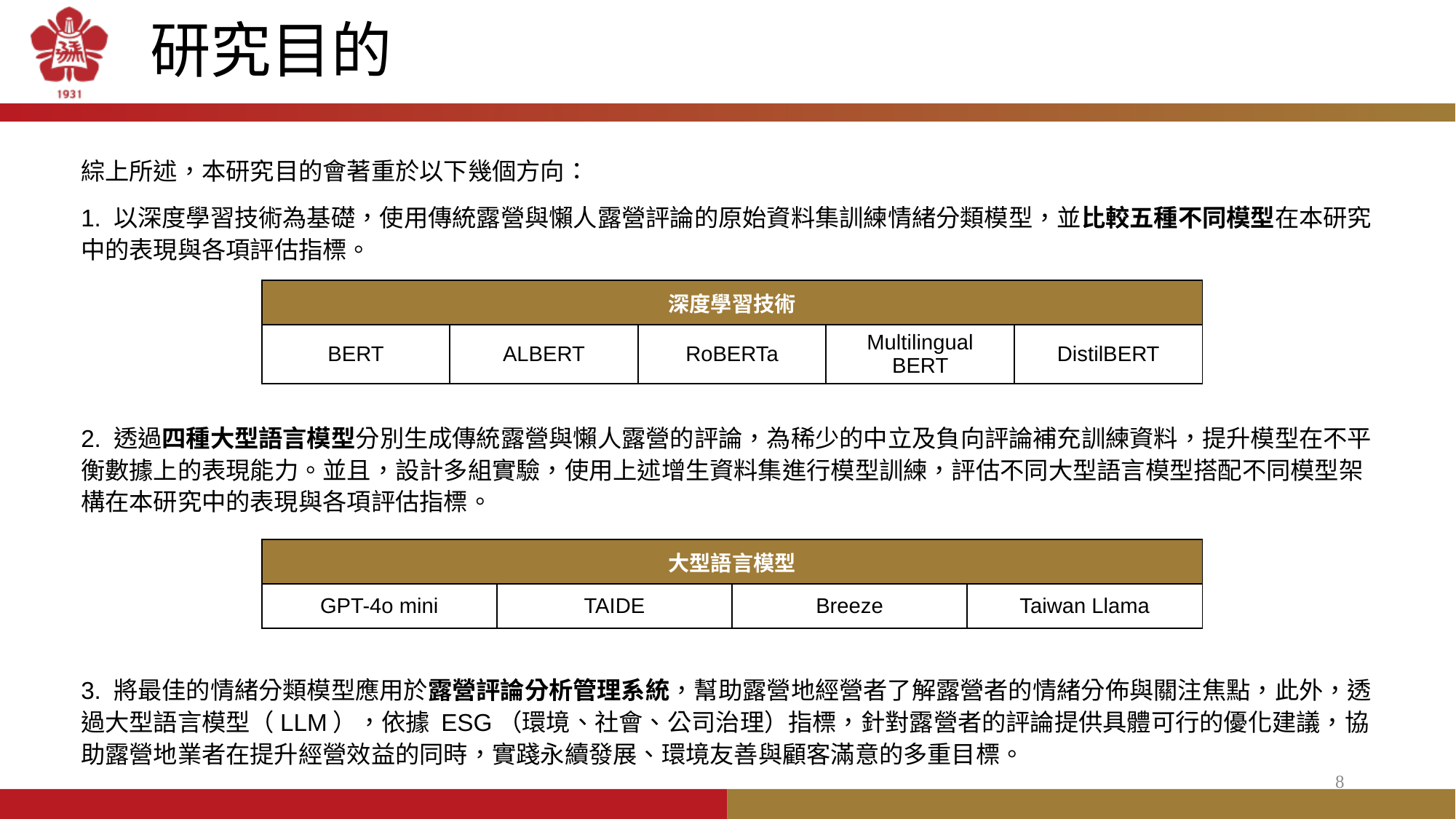

# 研究目的
綜上所述，本研究目的會著重於以下幾個方向：
1. 以深度學習技術為基礎，使用傳統露營與懶人露營評論的原始資料集訓練情緒分類模型，並比較五種不同模型在本研究中的表現與各項評估指標。

2. 透過四種大型語言模型分別生成傳統露營與懶人露營的評論，為稀少的中立及負向評論補充訓練資料，提升模型在不平衡數據上的表現能力。並且，設計多組實驗，使用上述增生資料集進行模型訓練，評估不同大型語言模型搭配不同模型架構在本研究中的表現與各項評估指標。

3. 將最佳的情緒分類模型應用於露營評論分析管理系統，幫助露營地經營者了解露營者的情緒分佈與關注焦點，此外，透過大型語言模型（LLM），依據 ESG（環境、社會、公司治理）指標，針對露營者的評論提供具體可行的優化建議，協助露營地業者在提升經營效益的同時，實踐永續發展、環境友善與顧客滿意的多重目標。
| 深度學習技術 |  |  |  |  |
| --- | --- | --- | --- | --- |
| BERT | ALBERT | RoBERTa | Multilingual BERT | DistilBERT |
| 大型語言模型 |  |  |  |
| --- | --- | --- | --- |
| GPT-4o mini | TAIDE | Breeze | Taiwan Llama |
8